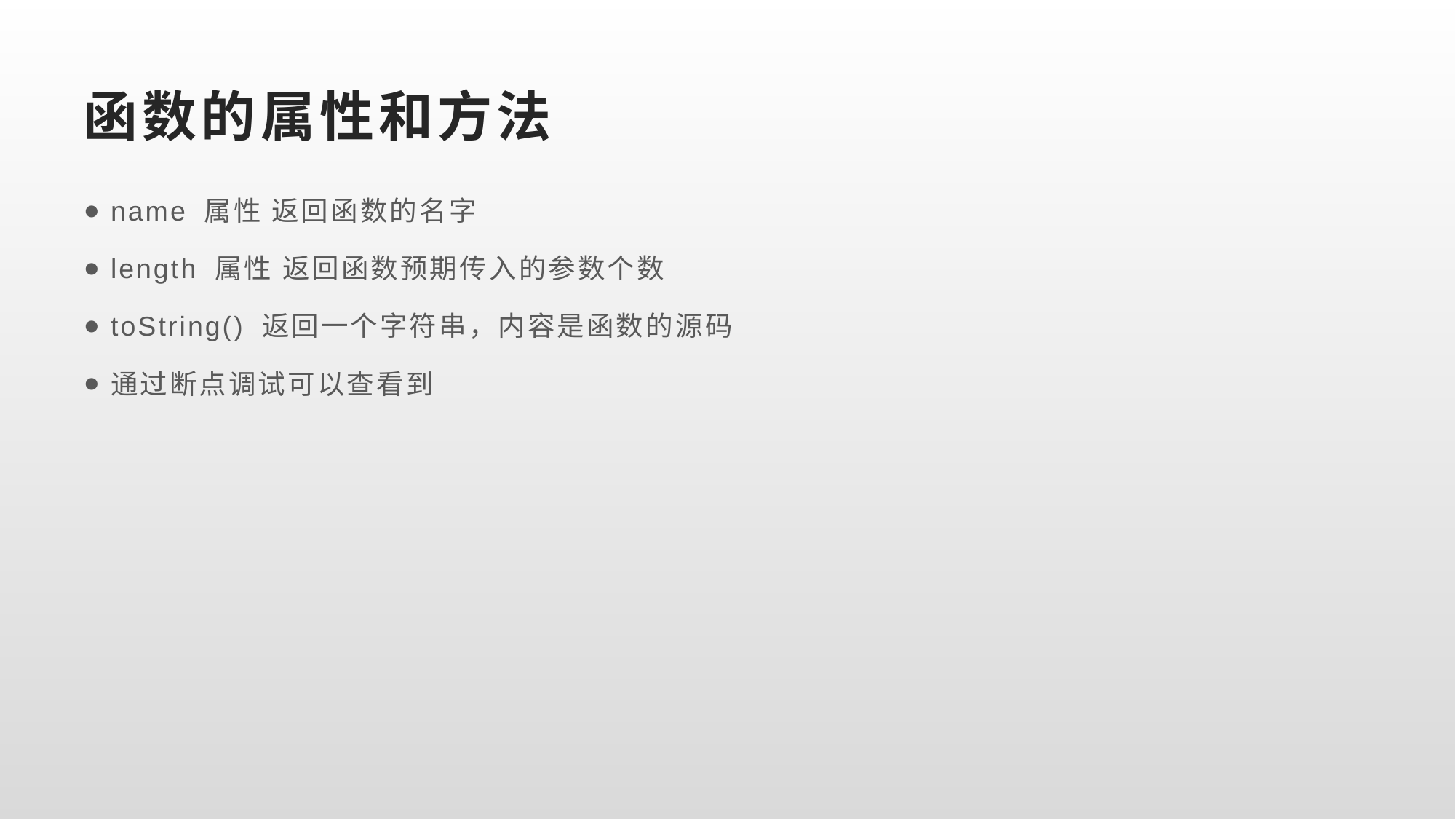

# 函数的属性和方法
name 属性 返回函数的名字
length 属性 返回函数预期传入的参数个数
toString() 返回一个字符串，内容是函数的源码
通过断点调试可以查看到